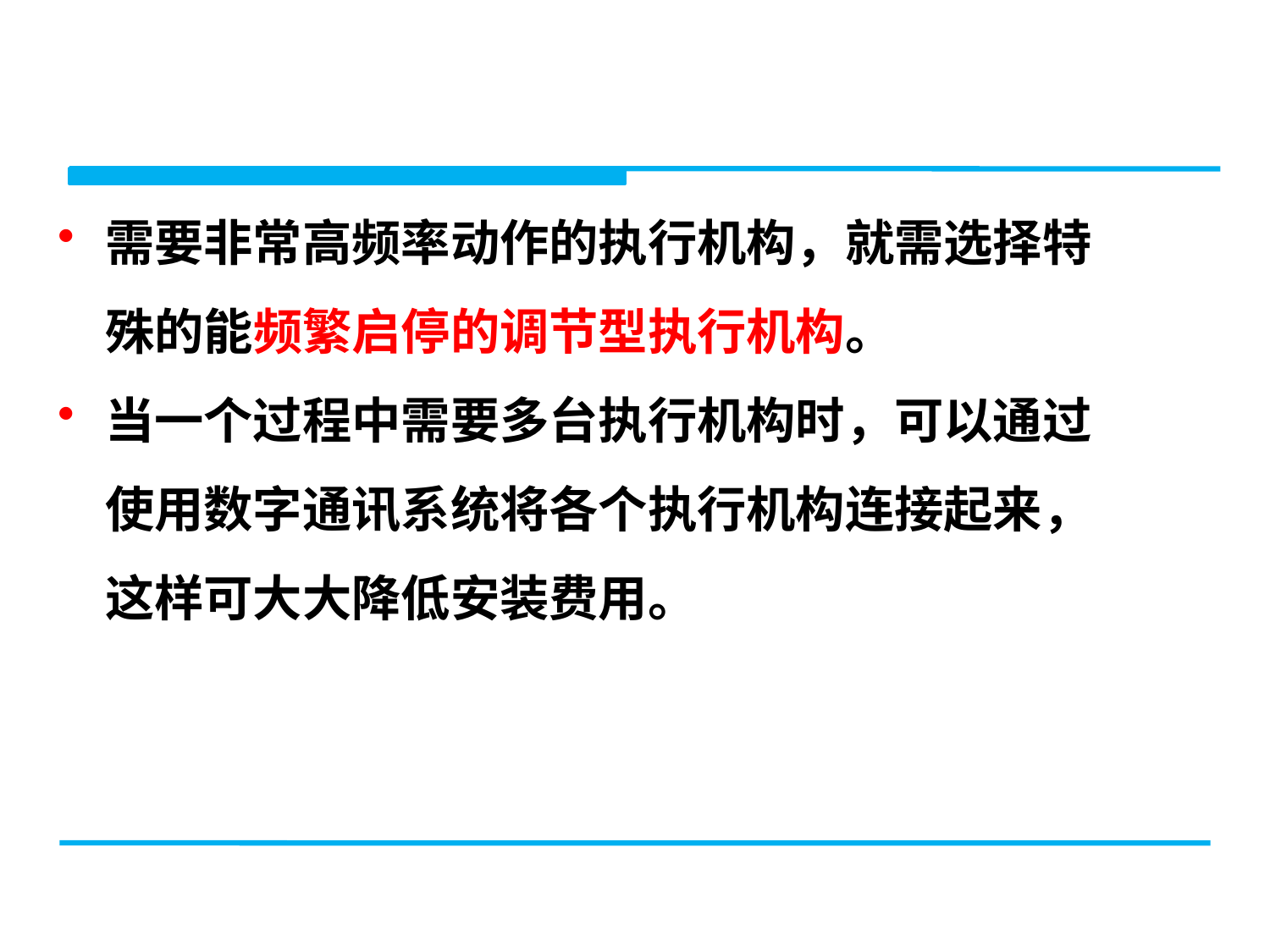

需要非常高频率动作的执行机构，就需选择特殊的能频繁启停的调节型执行机构。
当一个过程中需要多台执行机构时，可以通过使用数字通讯系统将各个执行机构连接起来，这样可大大降低安装费用。